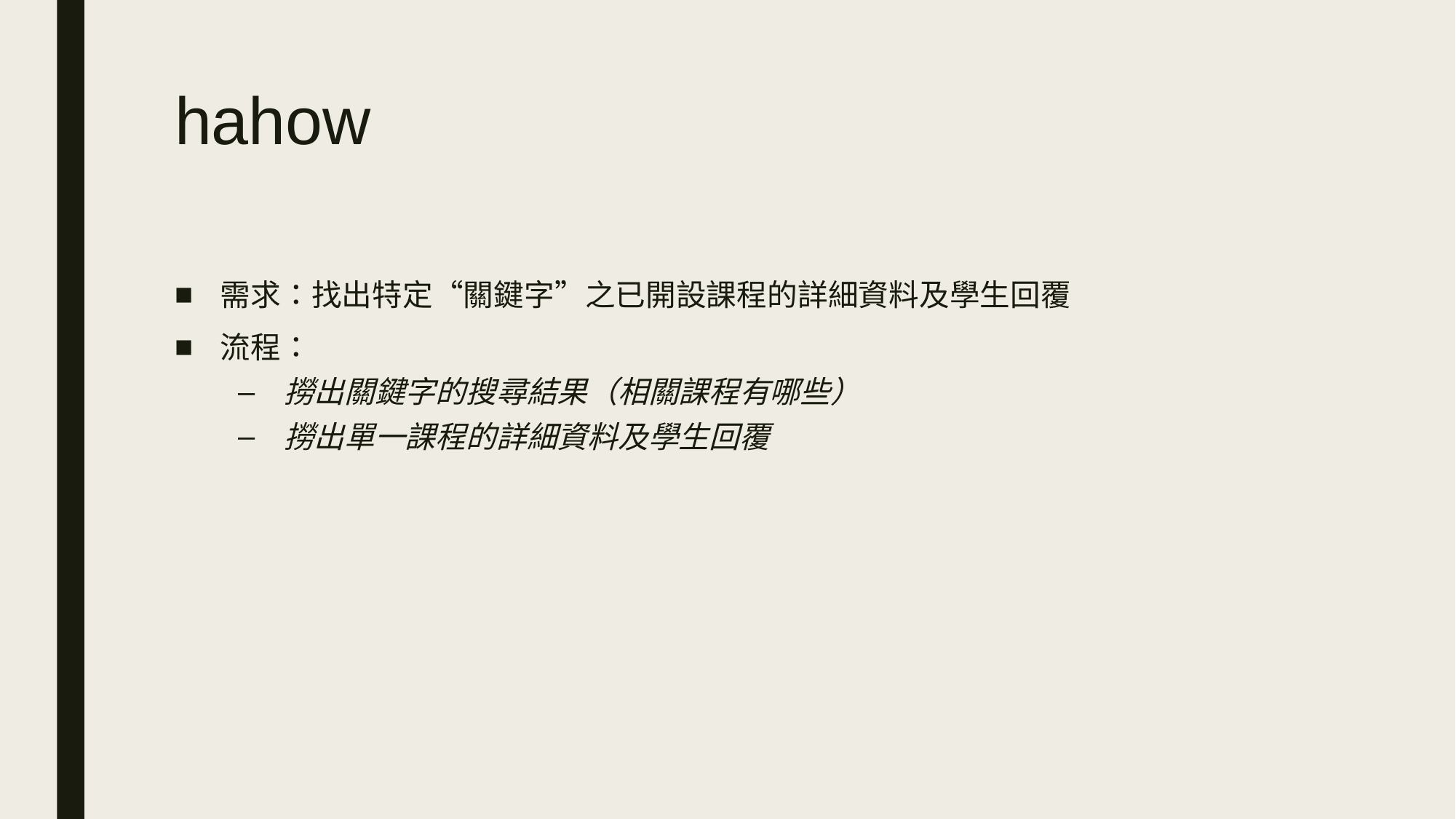

# hahow
需求：找出特定“關鍵字”之已開設課程的詳細資料及學生回覆
流程：
撈出關鍵字的搜尋結果（相關課程有哪些）
撈出單一課程的詳細資料及學生回覆